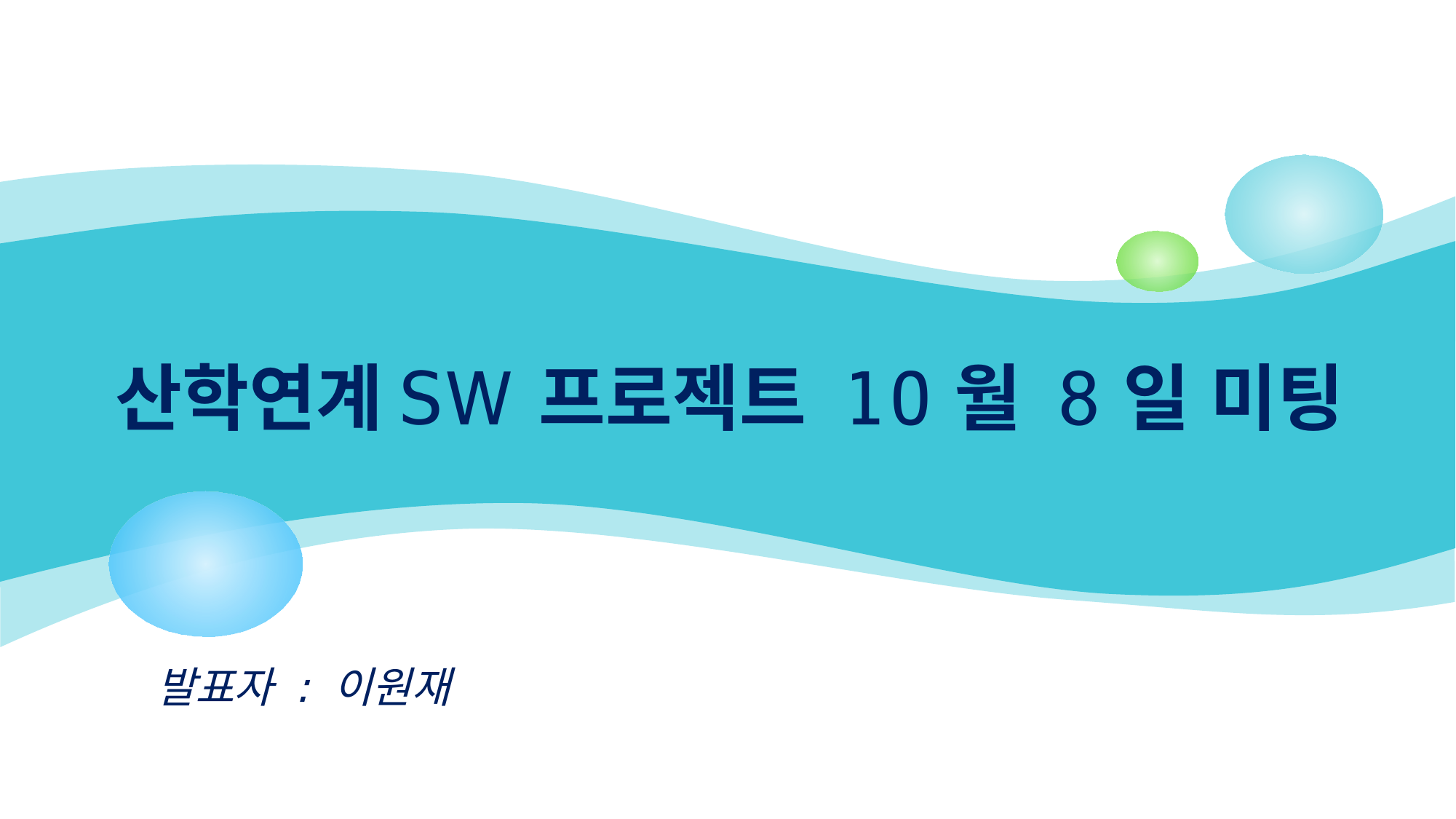

# 산학연계SW프로젝트 10월 8일 미팅
발표자 : 이원재